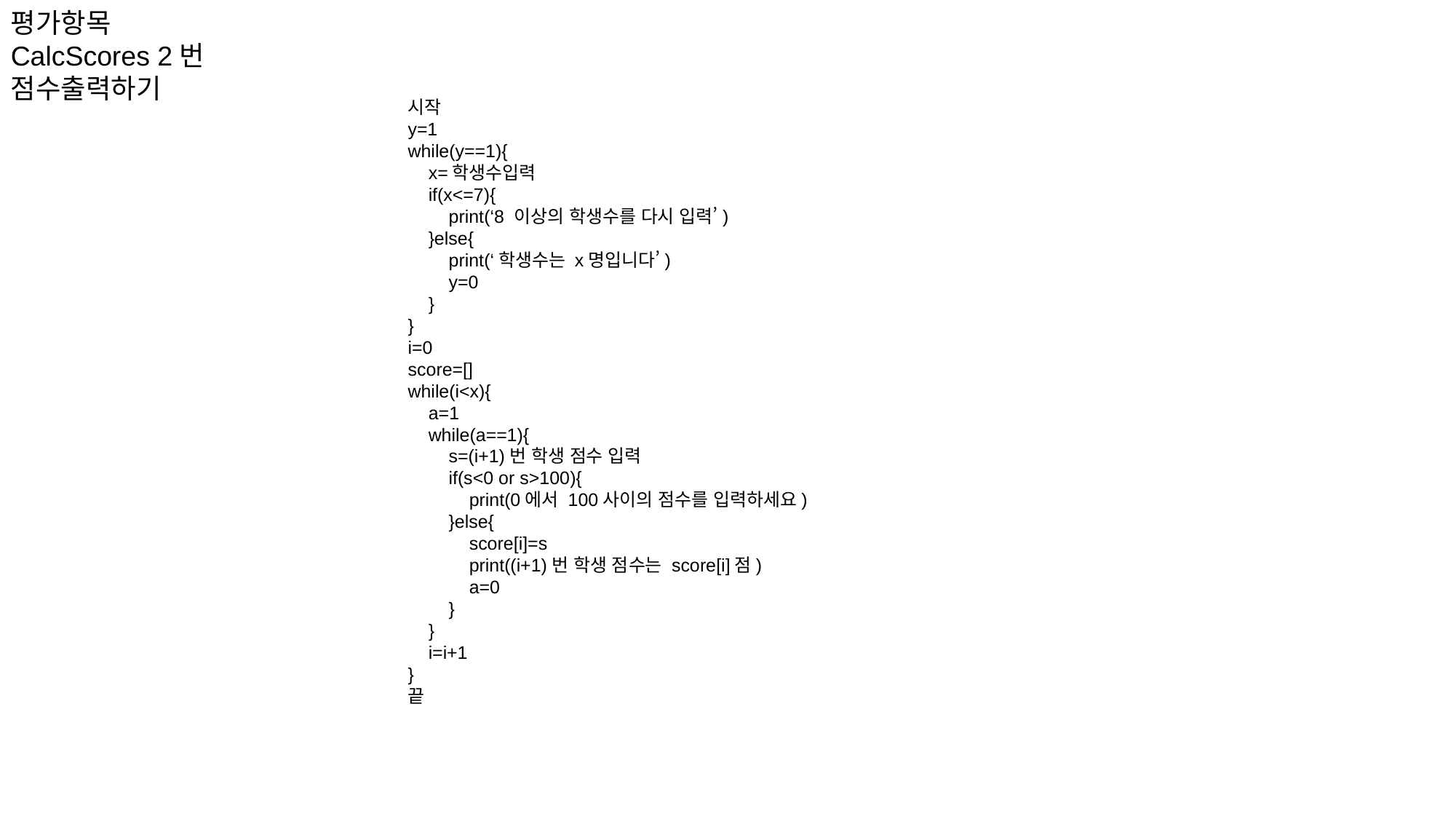

평가항목
CalcScores 2번
점수출력하기
시작
y=1
while(y==1){
    x=학생수입력
    if(x<=7){
        print(‘8 이상의 학생수를 다시 입력’)
    }else{
        print(‘학생수는 x명입니다’)
        y=0
    }
}
i=0
score=[]
while(i<x){
    a=1
    while(a==1){
        s=(i+1)번 학생 점수 입력
        if(s<0 or s>100){
            print(0에서 100사이의 점수를 입력하세요)
        }else{
            score[i]=s
            print((i+1)번 학생 점수는 score[i]점)
            a=0
        }
    }
    i=i+1
}
끝